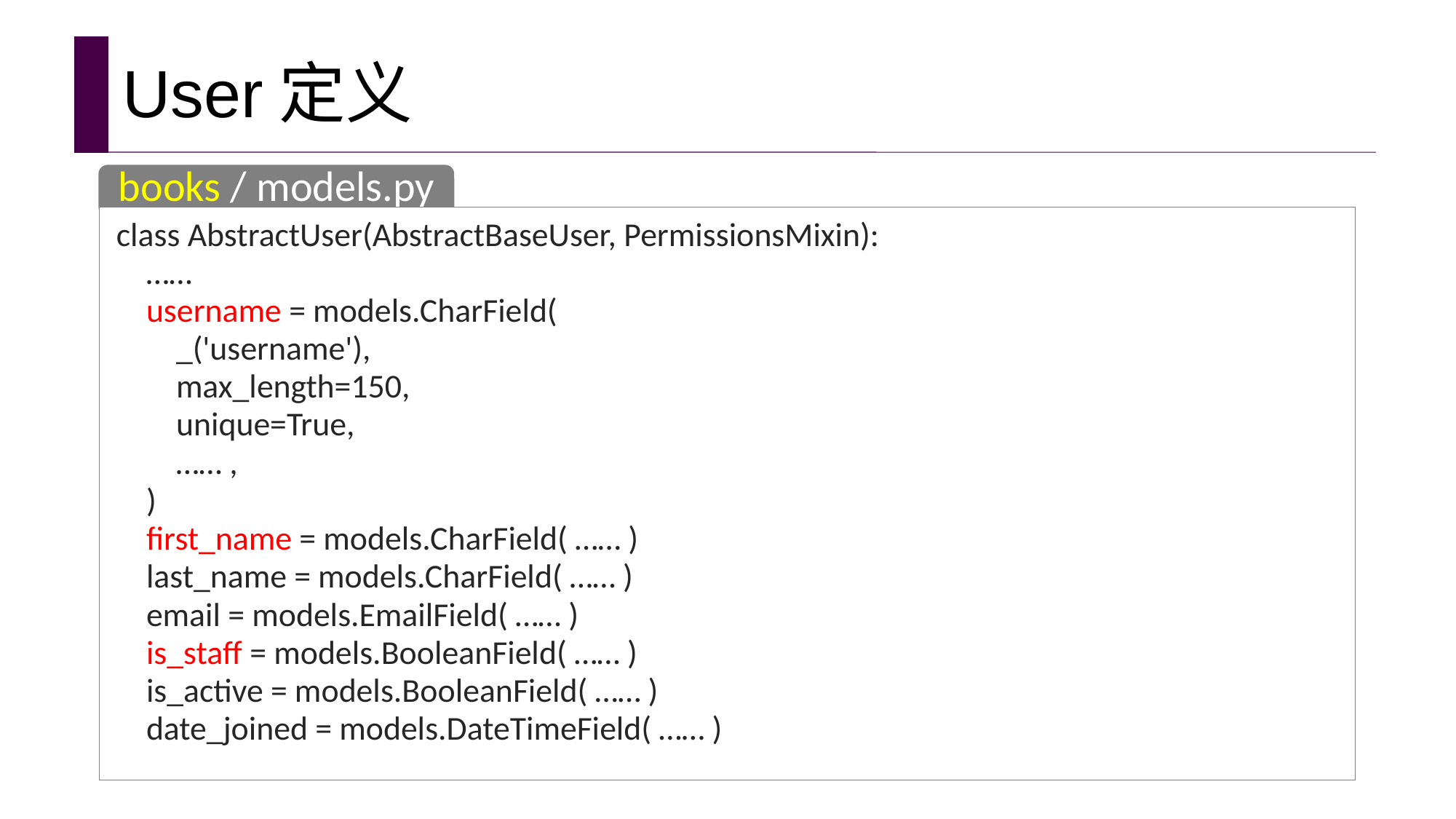

# User定义
books / models.py
class AbstractUser(AbstractBaseUser, PermissionsMixin):
    ……
    username = models.CharField(
        _('username'),
        max_length=150,
        unique=True,
        …… ,
    )
    first_name = models.CharField( …… )
    last_name = models.CharField( …… )
    email = models.EmailField( …… )
    is_staff = models.BooleanField( …… )
    is_active = models.BooleanField( …… )
    date_joined = models.DateTimeField( …… )